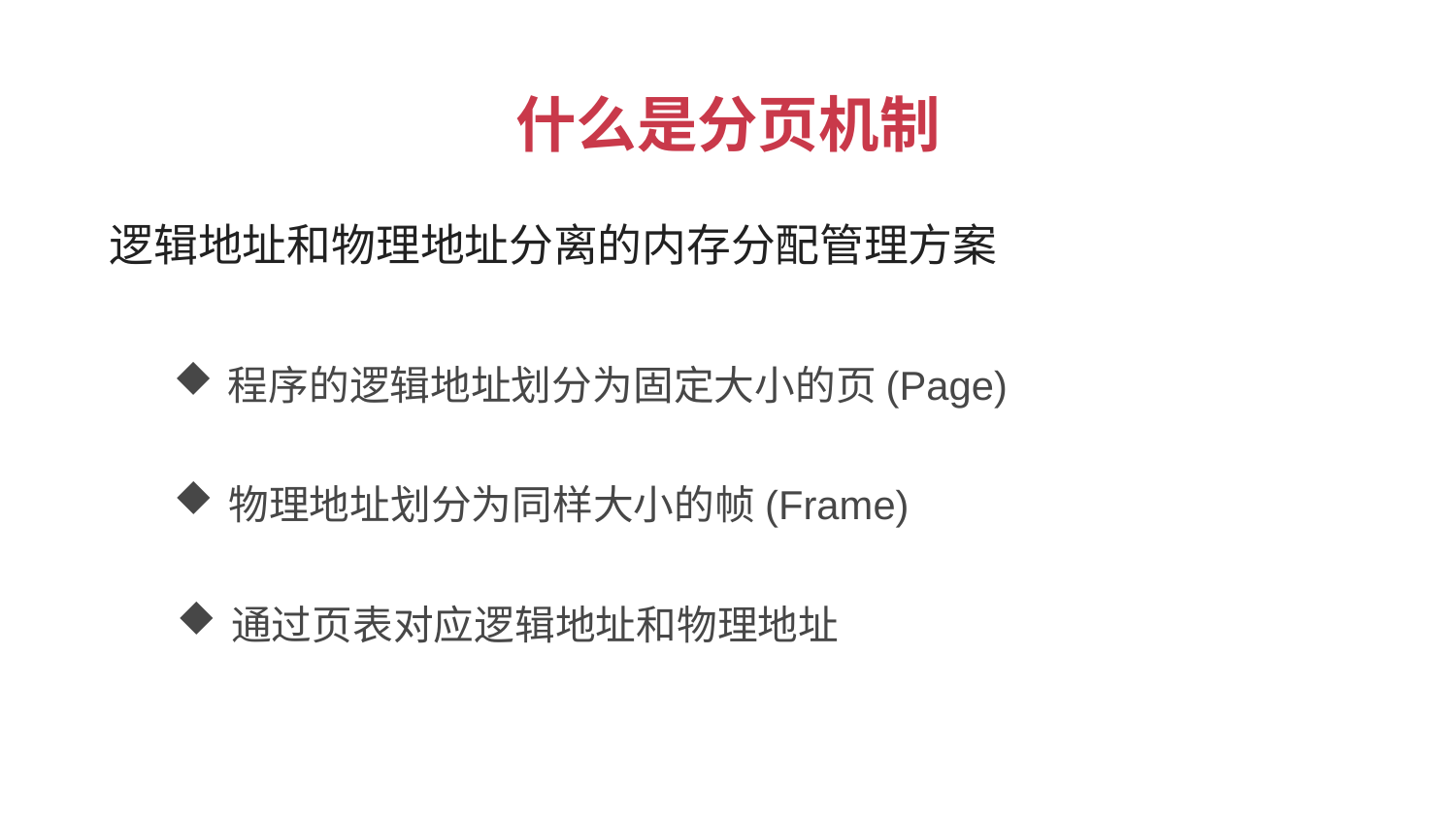

什么是分页机制
 逻辑地址和物理地址分离的内存分配管理方案
程序的逻辑地址划分为固定大小的页(Page)
物理地址划分为同样大小的帧(Frame)
通过页表对应逻辑地址和物理地址